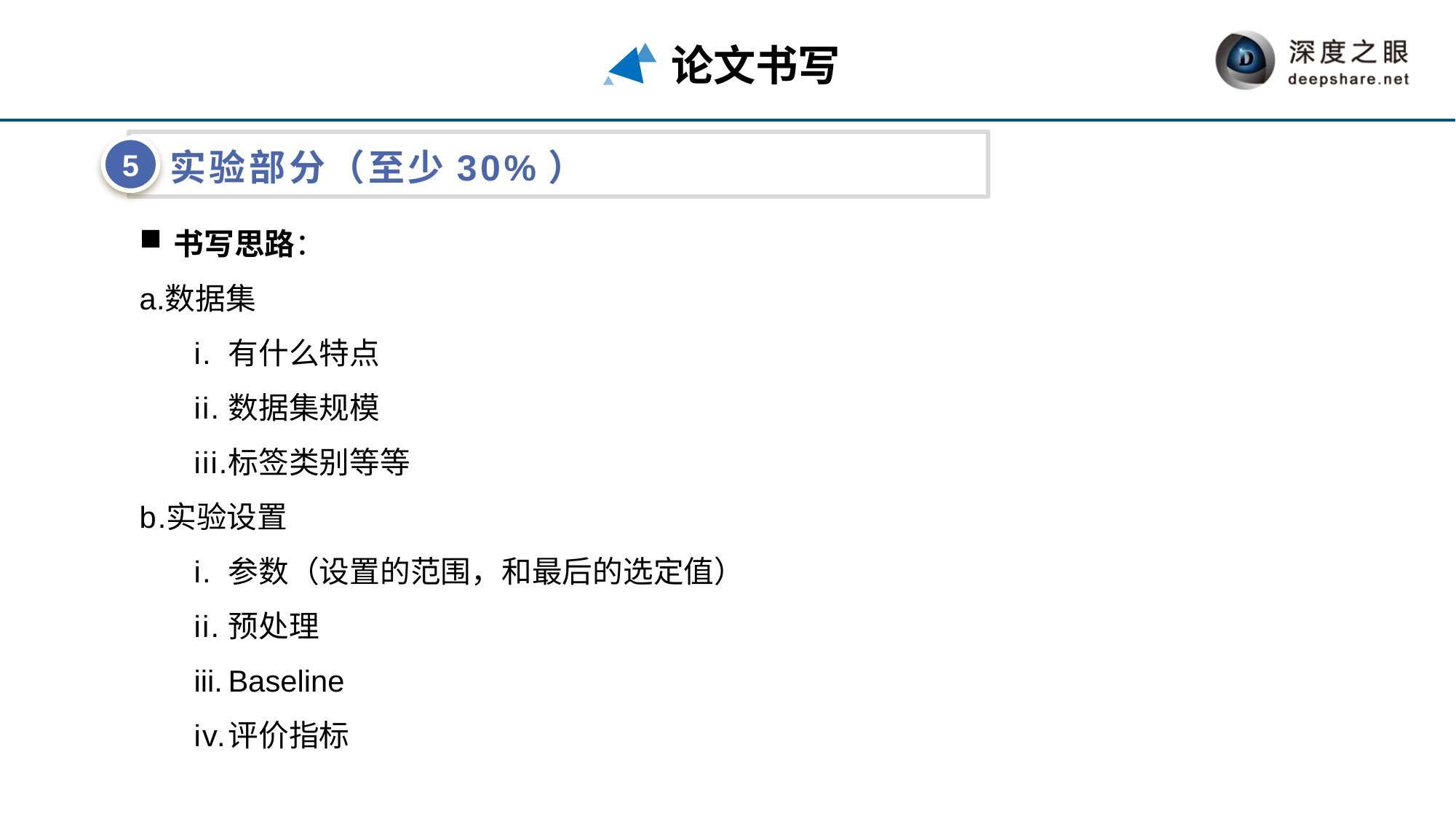

论文书写

5
实验部分（至少30%）
书写思路：
数据集
有什么特点
数据集规模
标签类别等等
实验设置
参数（设置的范围，和最后的选定值）
预处理
Baseline
评价指标